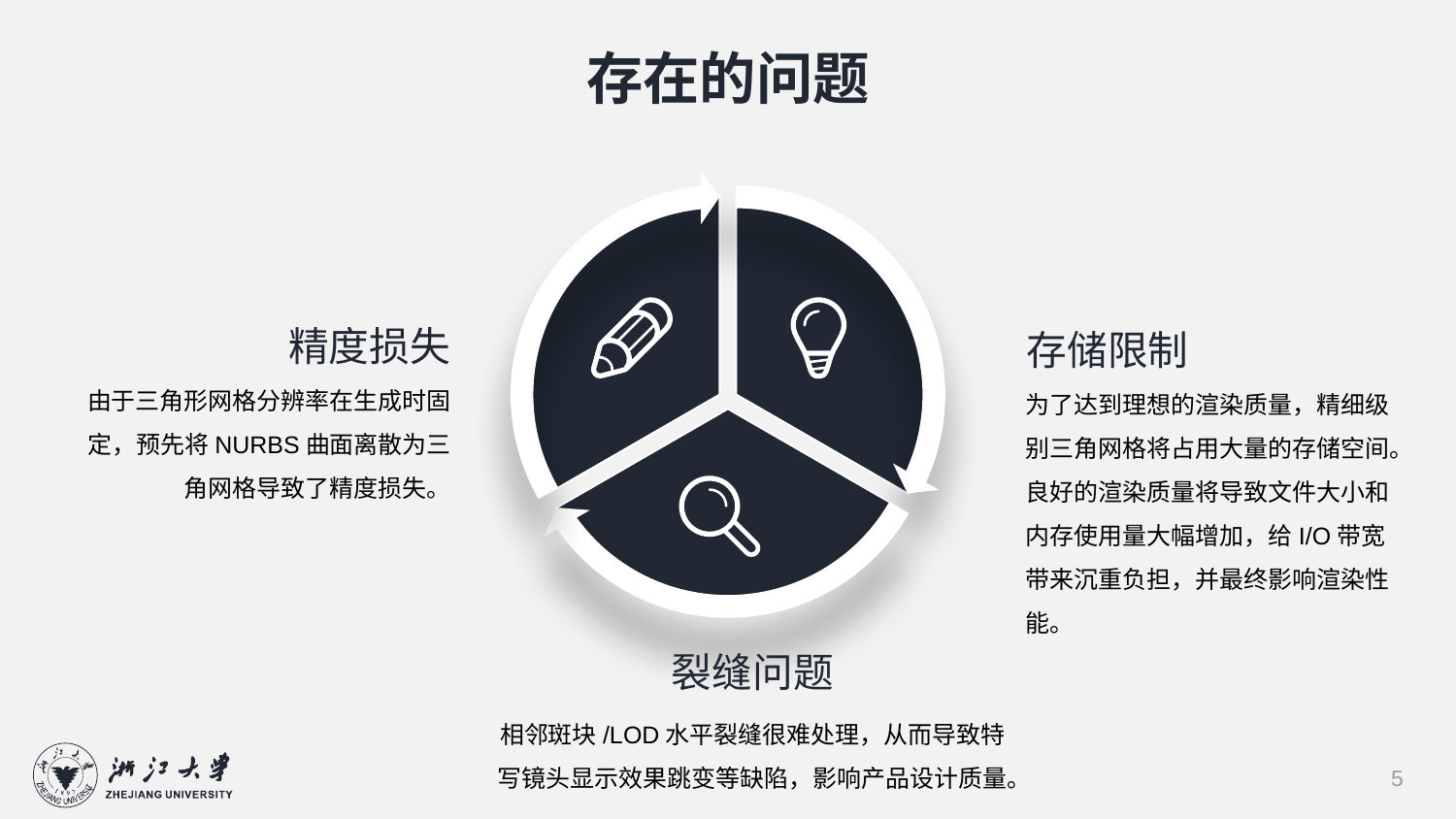

存在的问题

精度损失
存储限制
由于三角形网格分辨率在生成时固定，预先将NURBS曲面离散为三角网格导致了精度损失。
为了达到理想的渲染质量，精细级别三角网格将占用大量的存储空间。良好的渲染质量将导致文件大小和内存使用量大幅增加，给I/O带宽带来沉重负担，并最终影响渲染性能。

裂缝问题
相邻斑块/LOD水平裂缝很难处理，从而导致特写镜头显示效果跳变等缺陷，影响产品设计质量。
5